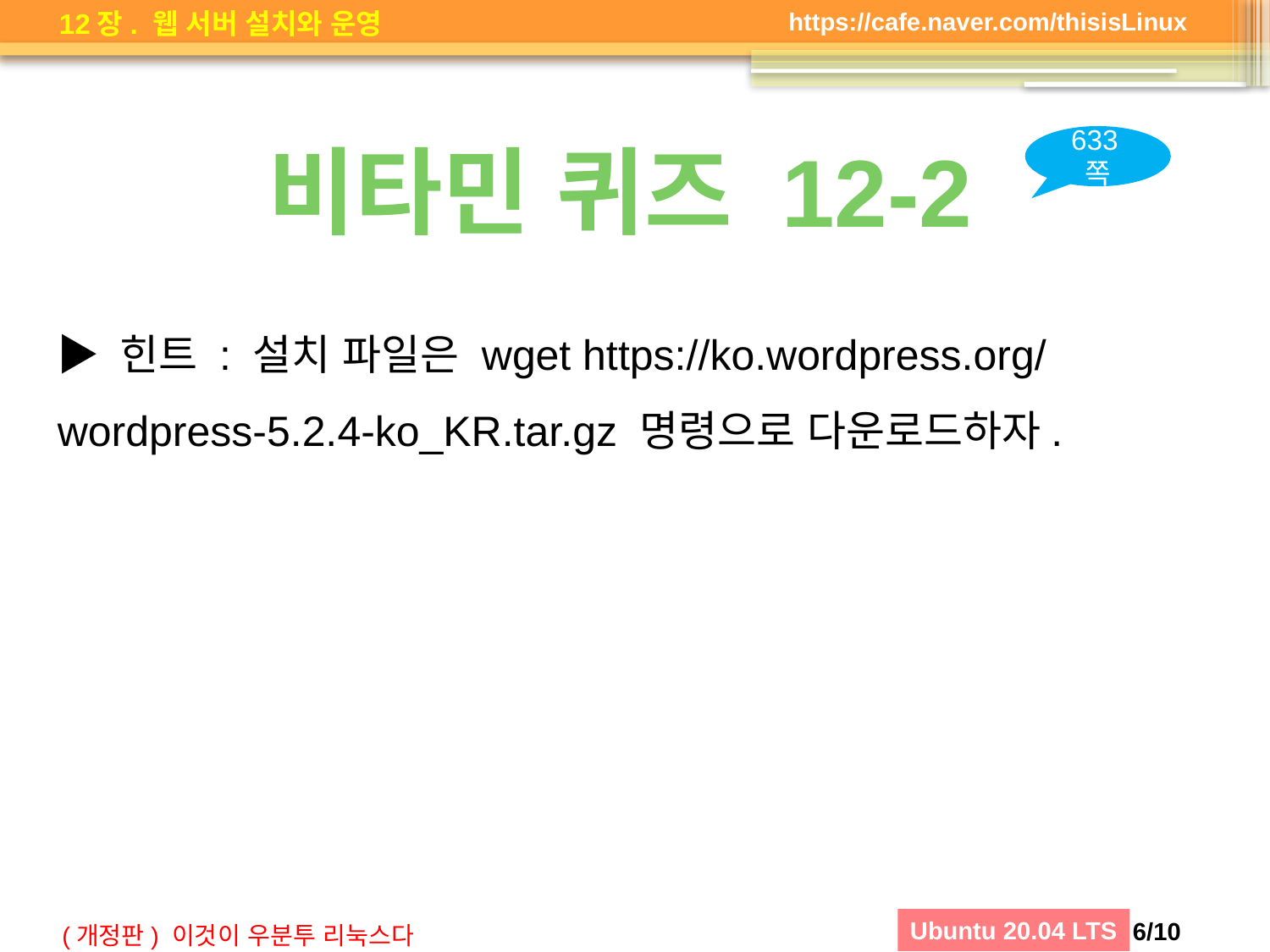

비타민 퀴즈 12-2
633쪽
▶ 힌트 : 설치 파일은 wget https://ko.wordpress.org/wordpress-5.2.4-ko_KR.tar.gz 명령으로 다운로드하자.